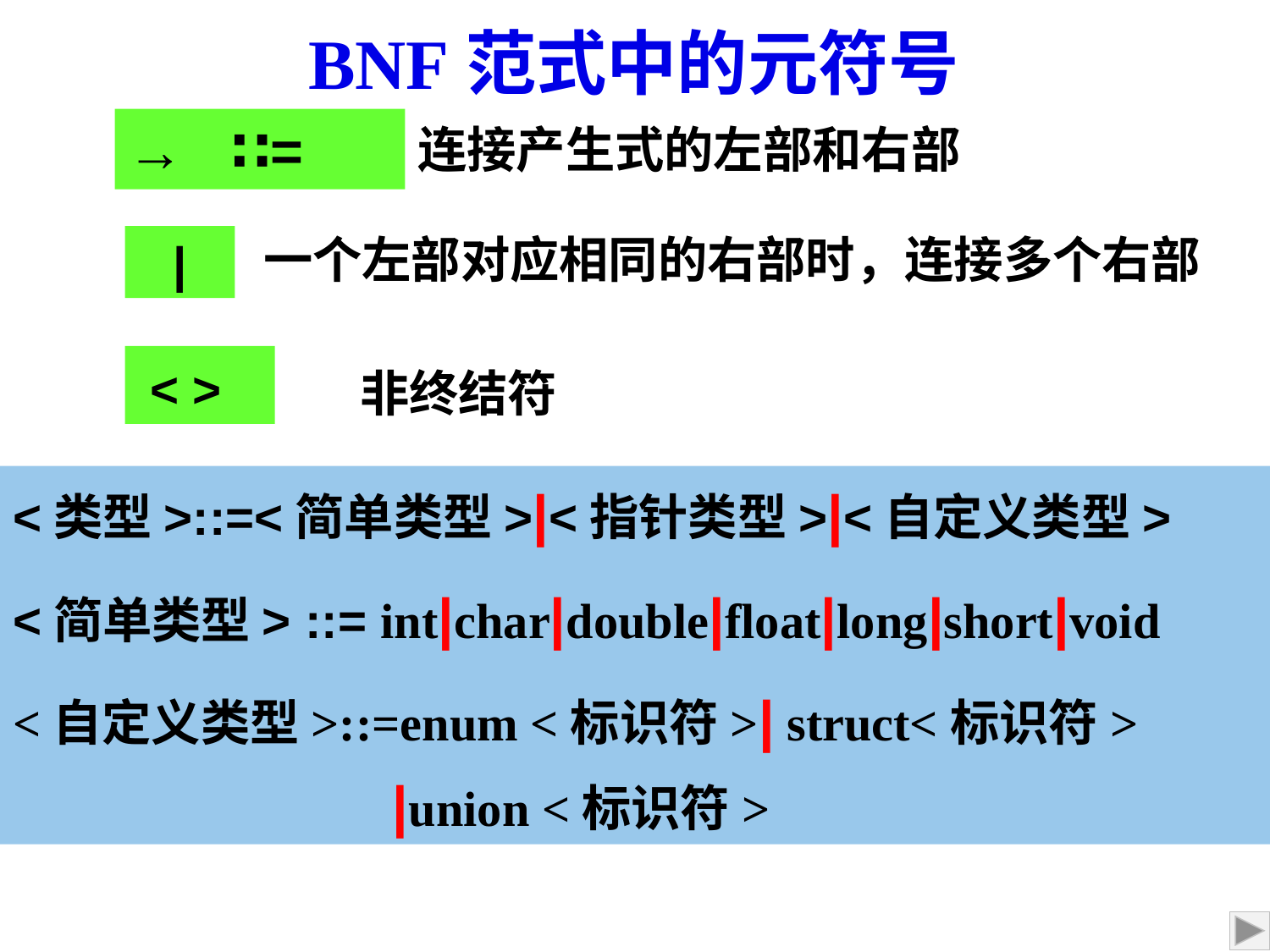

# BNF范式中的元符号
连接产生式的左部和右部
→   ∷=
一个左部对应相同的右部时，连接多个右部
|
< >
非终结符
<类型>::=<简单类型>|<指针类型>|<自定义类型>
<简单类型> ::= int|char|double|float|long|short|void
<自定义类型>::=enum <标识符>| struct<标识符>
			    |union <标识符>